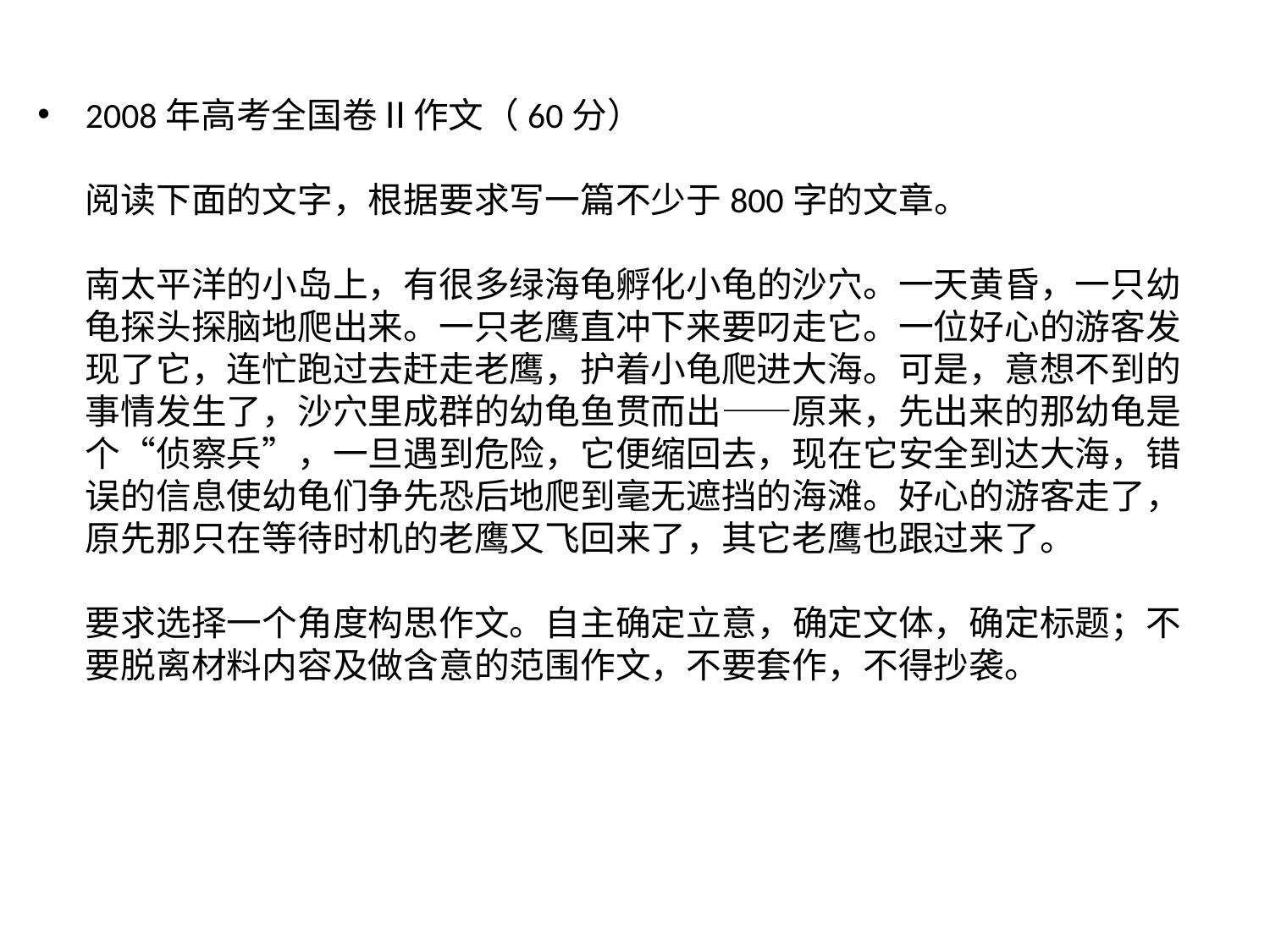

#
2008年高考全国卷Ⅱ作文（60分）
阅读下面的文字，根据要求写一篇不少于800字的文章。
南太平洋的小岛上，有很多绿海龟孵化小龟的沙穴。一天黄昏，一只幼龟探头探脑地爬出来。一只老鹰直冲下来要叼走它。一位好心的游客发现了它，连忙跑过去赶走老鹰，护着小龟爬进大海。可是，意想不到的事情发生了，沙穴里成群的幼龟鱼贯而出——原来，先出来的那幼龟是个“侦察兵”，一旦遇到危险，它便缩回去，现在它安全到达大海，错误的信息使幼龟们争先恐后地爬到毫无遮挡的海滩。好心的游客走了，原先那只在等待时机的老鹰又飞回来了，其它老鹰也跟过来了。
要求选择一个角度构思作文。自主确定立意，确定文体，确定标题；不要脱离材料内容及做含意的范围作文，不要套作，不得抄袭。